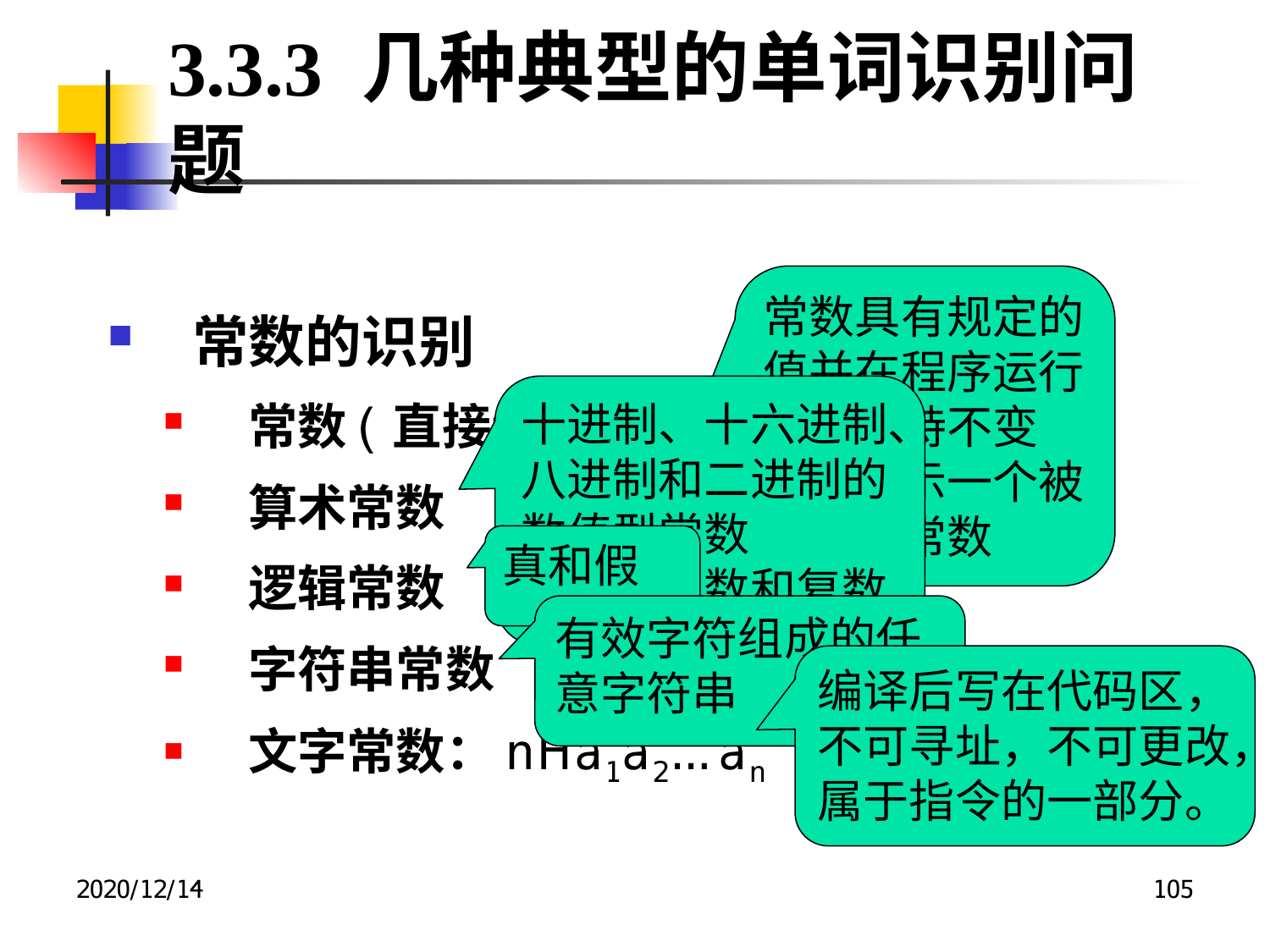

3.3.3 几种典型的单词识别问题
常数具有规定的值并在程序运行过程保持不变
常量表示一个被命名的常数
常数的识别
常数(直接量)和常量
算术常数
逻辑常数
字符串常数
文字常数：nHa1a2…an

十进制、十六进制、八进制和二进制的数值型常数
整数、实数和复数
真和假
有效字符组成的任意字符串
编译后写在代码区，不可寻址，不可更改，属于指令的一部分。
2020/12/14
105